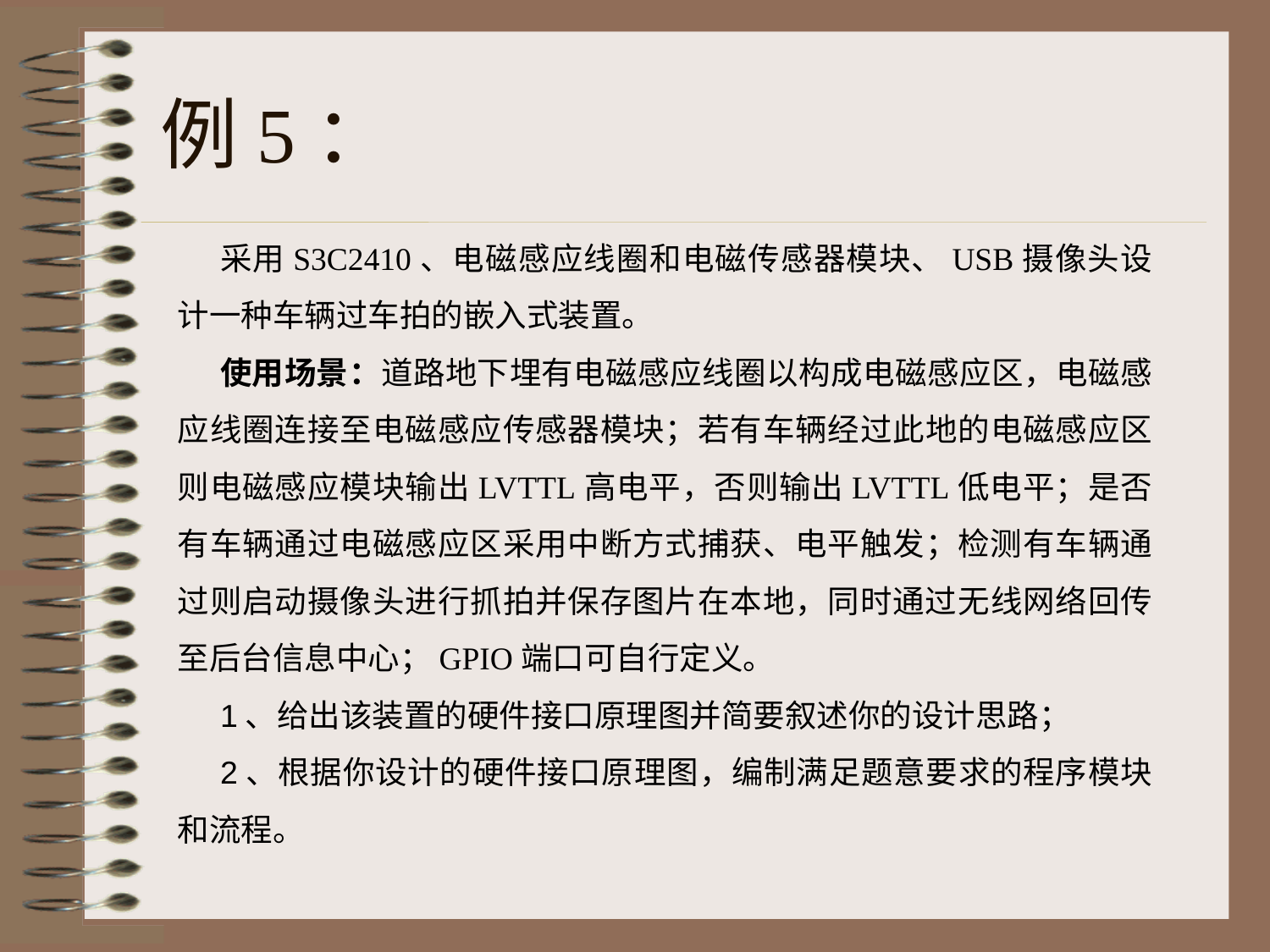

# 例5：
采用S3C2410、电磁感应线圈和电磁传感器模块、USB摄像头设计一种车辆过车拍的嵌入式装置。
使用场景：道路地下埋有电磁感应线圈以构成电磁感应区，电磁感应线圈连接至电磁感应传感器模块；若有车辆经过此地的电磁感应区则电磁感应模块输出LVTTL高电平，否则输出LVTTL低电平；是否有车辆通过电磁感应区采用中断方式捕获、电平触发；检测有车辆通过则启动摄像头进行抓拍并保存图片在本地，同时通过无线网络回传至后台信息中心；GPIO端口可自行定义。
1、给出该装置的硬件接口原理图并简要叙述你的设计思路；
2、根据你设计的硬件接口原理图，编制满足题意要求的程序模块和流程。